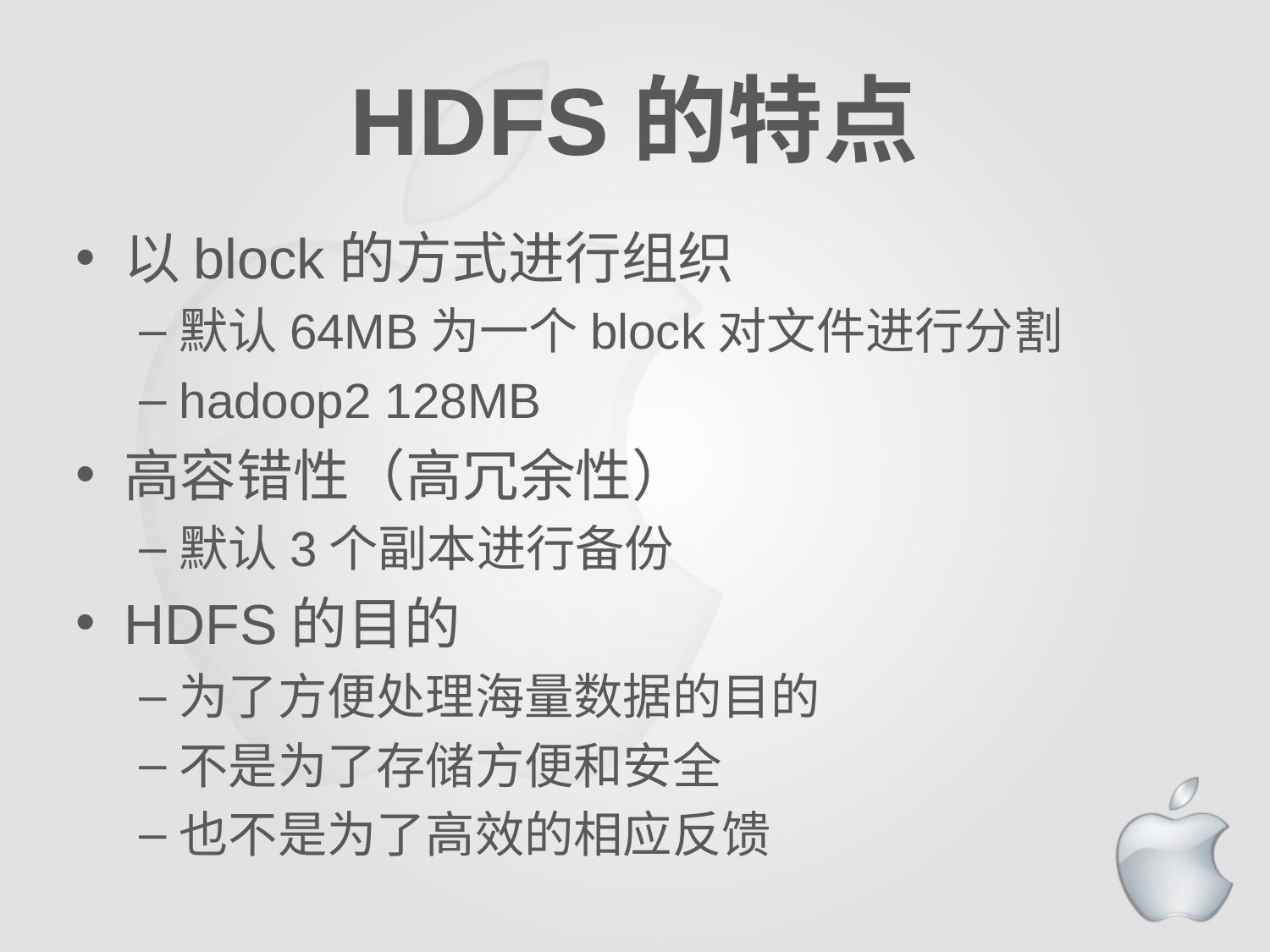

# HDFS的特点
以block的方式进行组织
默认64MB为一个block对文件进行分割
hadoop2 128MB
高容错性（高冗余性）
默认3个副本进行备份
HDFS的目的
为了方便处理海量数据的目的
不是为了存储方便和安全
也不是为了高效的相应反馈